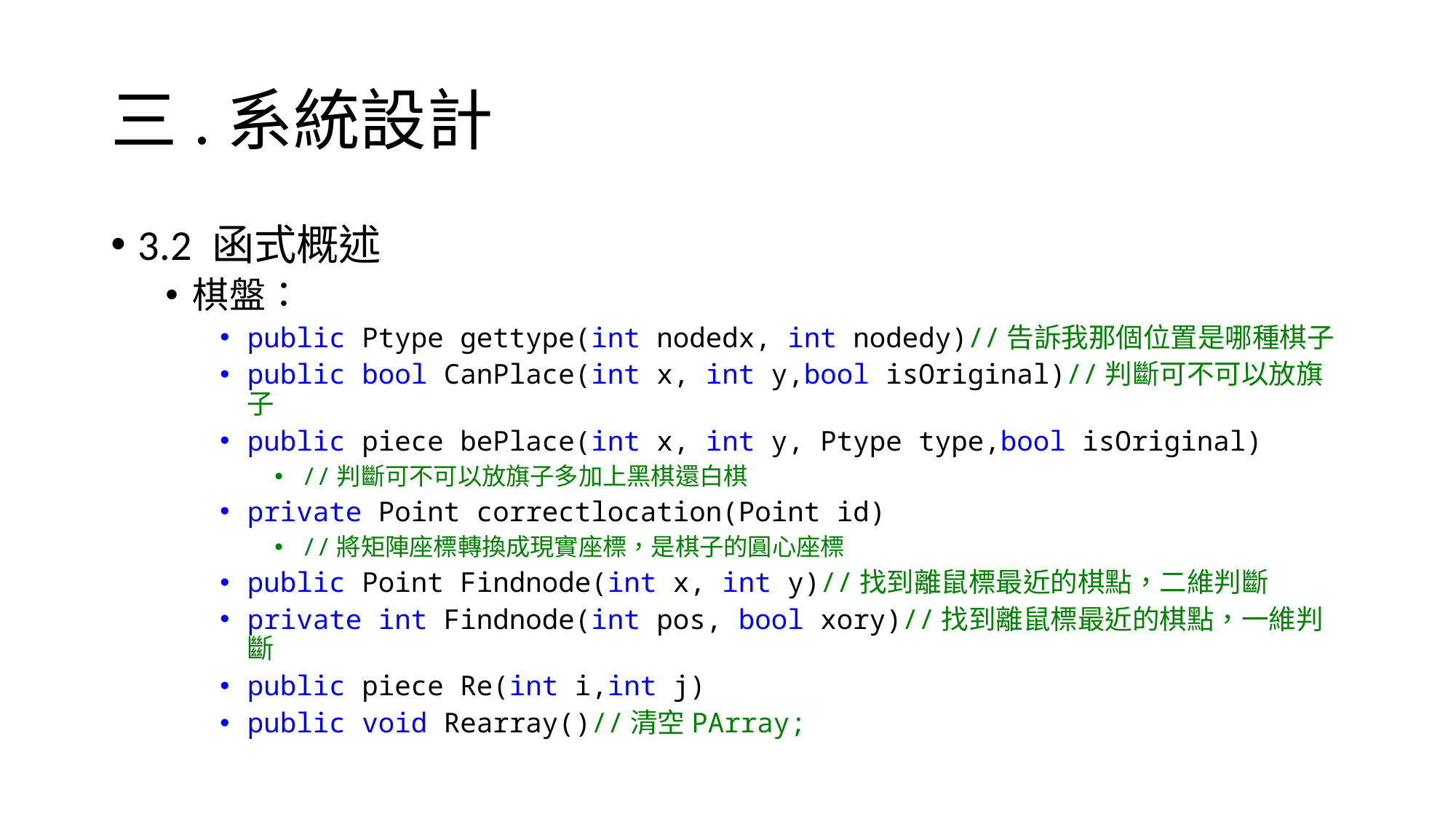

# 三.系統設計
3.2 函式概述
棋盤：
public Ptype gettype(int nodedx, int nodedy)//告訴我那個位置是哪種棋子
public bool CanPlace(int x, int y,bool isOriginal)//判斷可不可以放旗子
public piece bePlace(int x, int y, Ptype type,bool isOriginal)
//判斷可不可以放旗子多加上黑棋還白棋
private Point correctlocation(Point id)
//將矩陣座標轉換成現實座標，是棋子的圓心座標
public Point Findnode(int x, int y)//找到離鼠標最近的棋點，二維判斷
private int Findnode(int pos, bool xory)//找到離鼠標最近的棋點，一維判斷
public piece Re(int i,int j)
public void Rearray()//清空PArray;